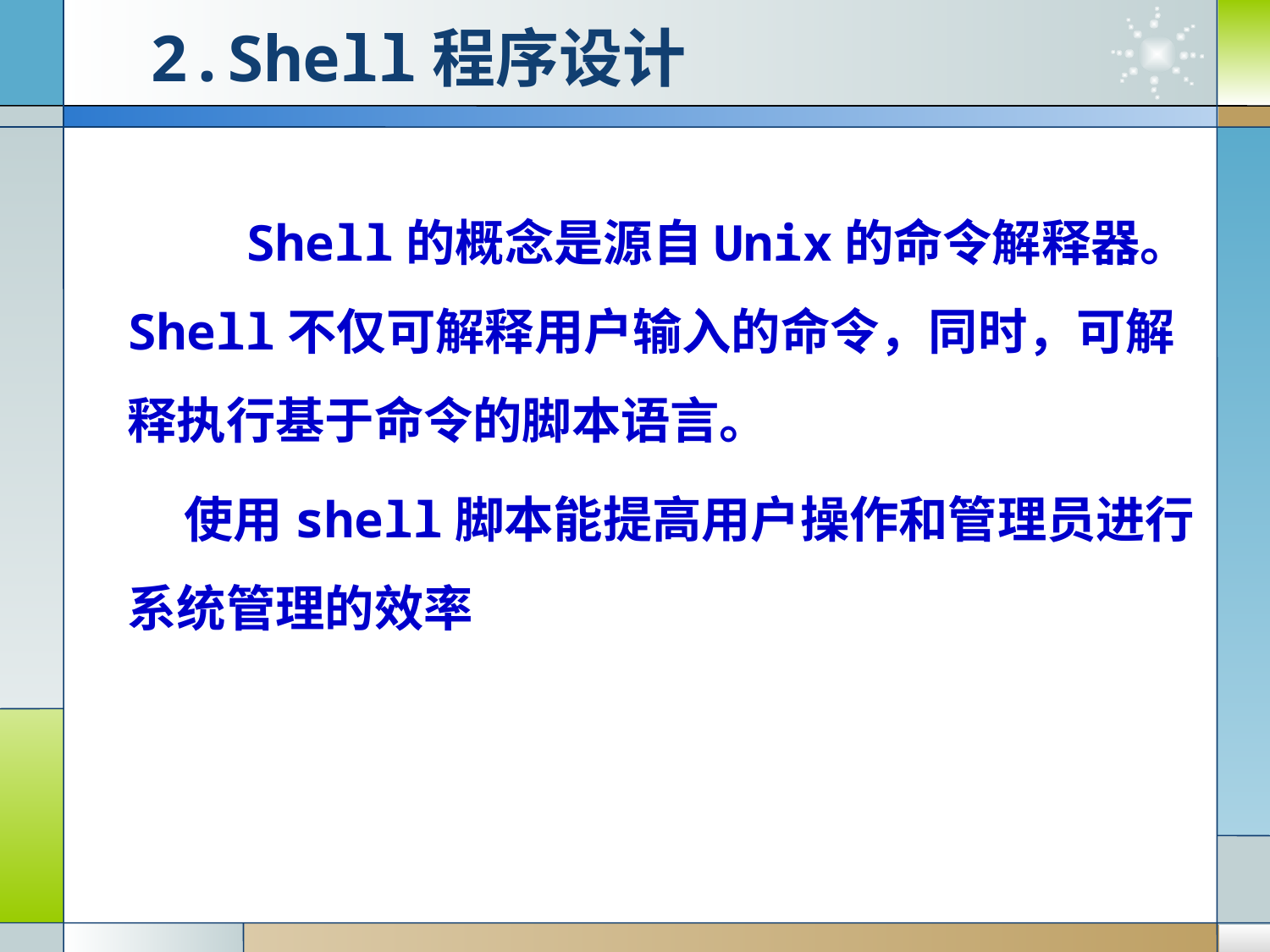

# 2.Shell程序设计
    Shell的概念是源自Unix的命令解释器。Shell不仅可解释用户输入的命令，同时，可解释执行基于命令的脚本语言。
    使用shell脚本能提高用户操作和管理员进行系统管理的效率